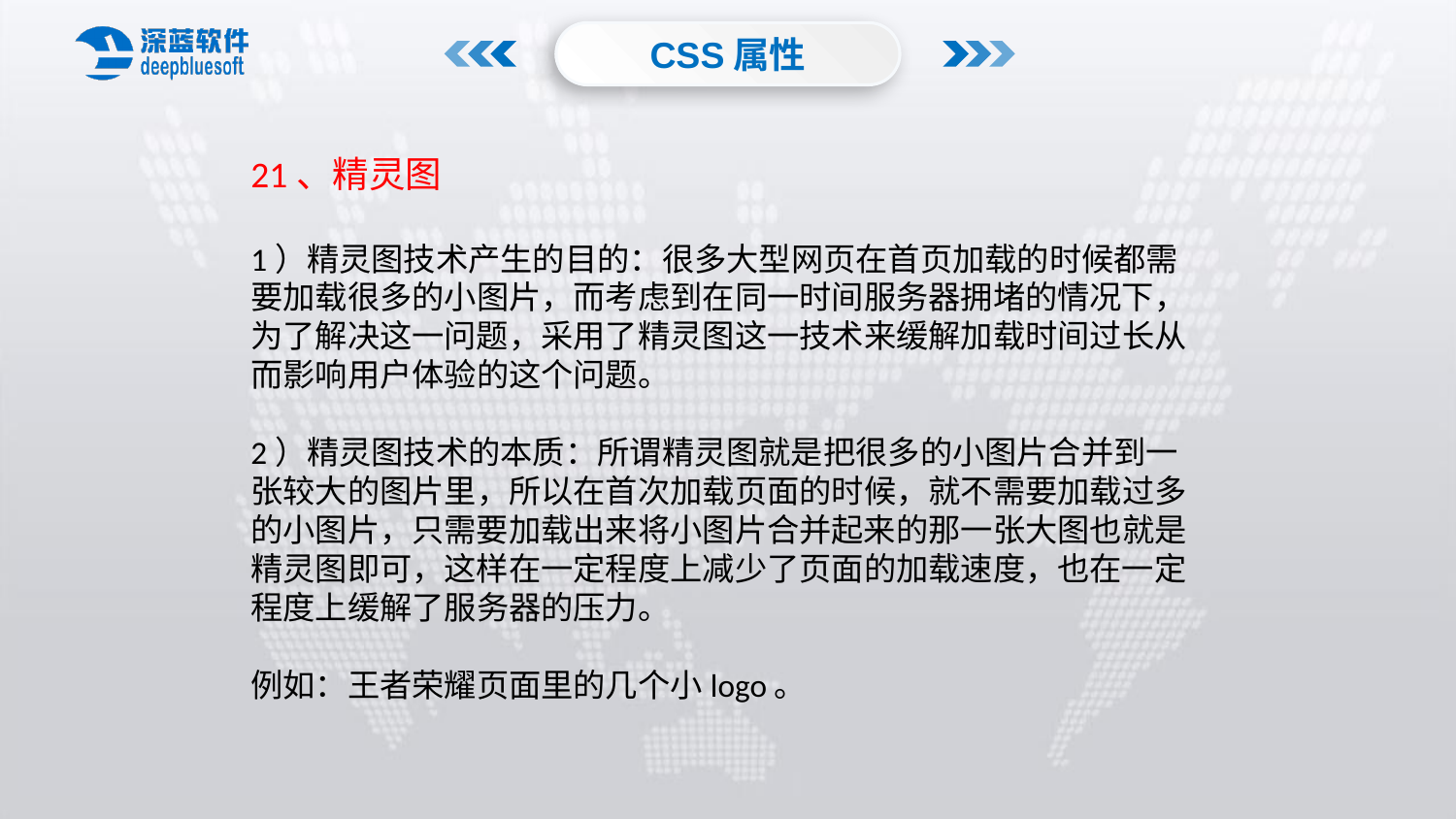

CSS属性

21、精灵图

1）精灵图技术产生的目的：很多大型网页在首页加载的时候都需要加载很多的小图片，而考虑到在同一时间服务器拥堵的情况下，为了解决这一问题，采用了精灵图这一技术来缓解加载时间过长从而影响用户体验的这个问题。

2）精灵图技术的本质：所谓精灵图就是把很多的小图片合并到一张较大的图片里，所以在首次加载页面的时候，就不需要加载过多的小图片，只需要加载出来将小图片合并起来的那一张大图也就是精灵图即可，这样在一定程度上减少了页面的加载速度，也在一定程度上缓解了服务器的压力。

例如：王者荣耀页面里的几个小logo。